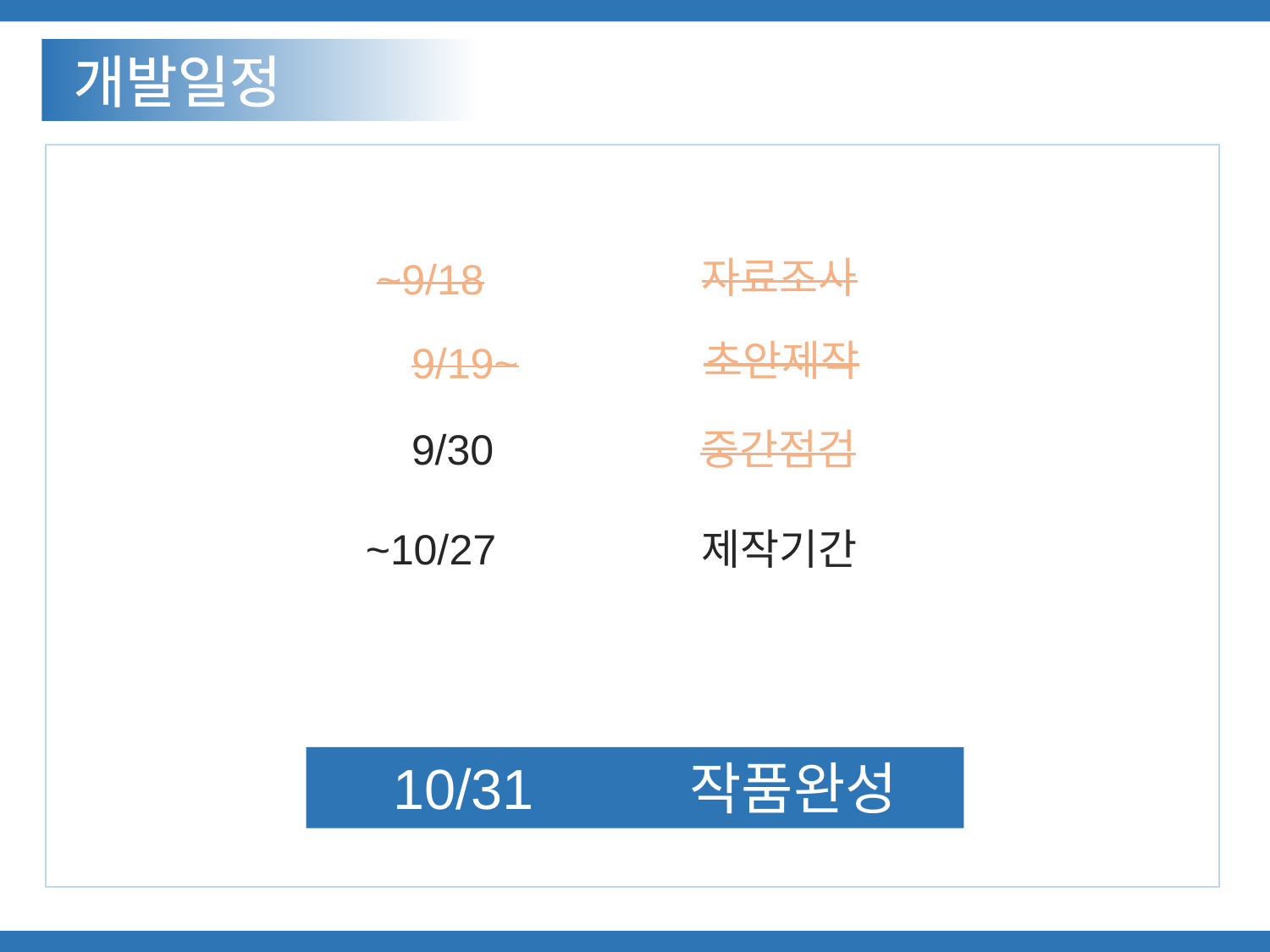

개발일정
자료조사
~9/18
초안제작
9/19~
9/30
중간점검
~10/27
제작기간

10/31
작품완성